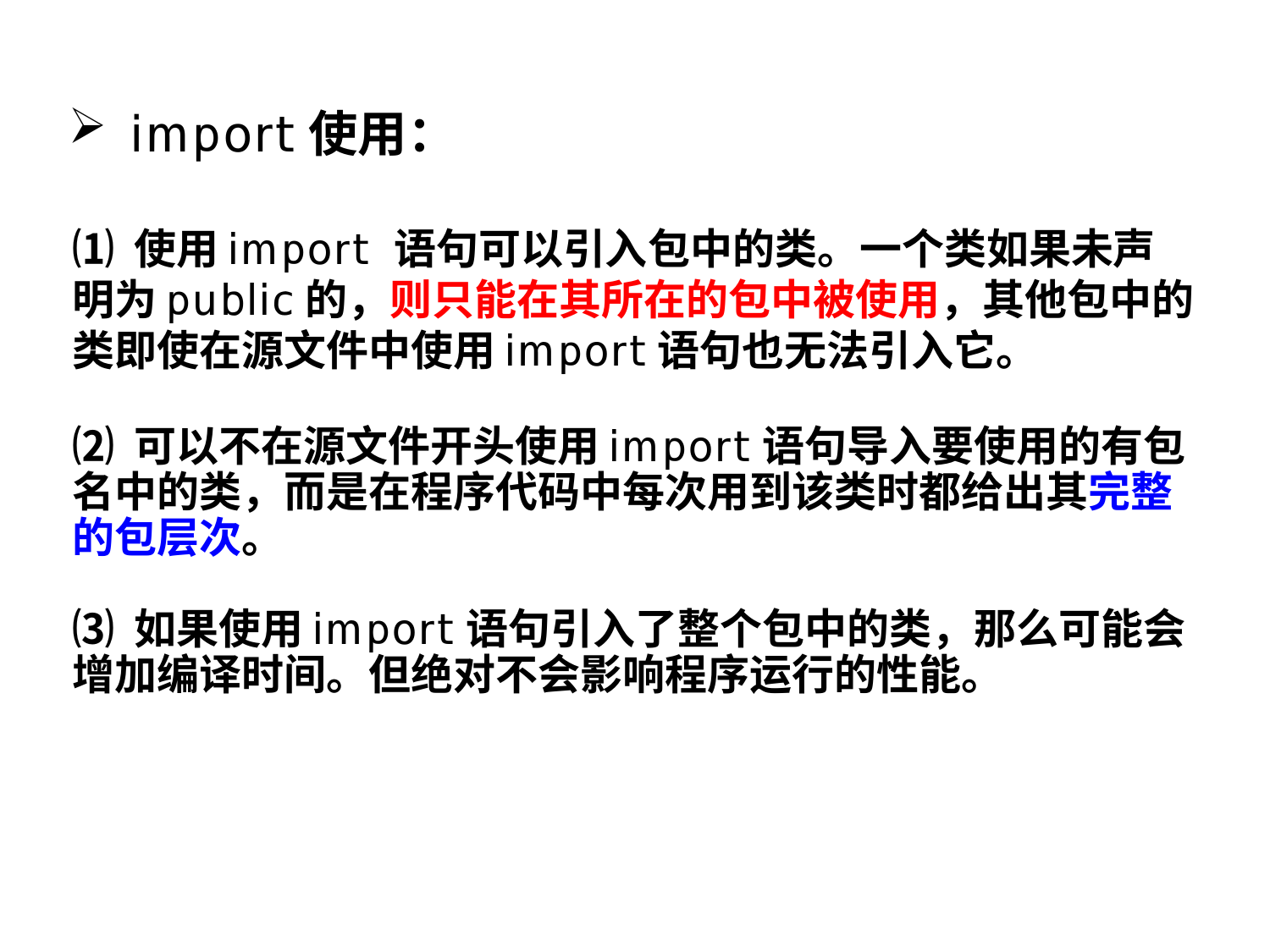

import使用：
⑴ 使用import 语句可以引入包中的类。一个类如果未声明为public的，则只能在其所在的包中被使用，其他包中的类即使在源文件中使用import语句也无法引入它。

⑵ 可以不在源文件开头使用import语句导入要使用的有包名中的类，而是在程序代码中每次用到该类时都给出其完整的包层次。

⑶ 如果使用import语句引入了整个包中的类，那么可能会增加编译时间。但绝对不会影响程序运行的性能。